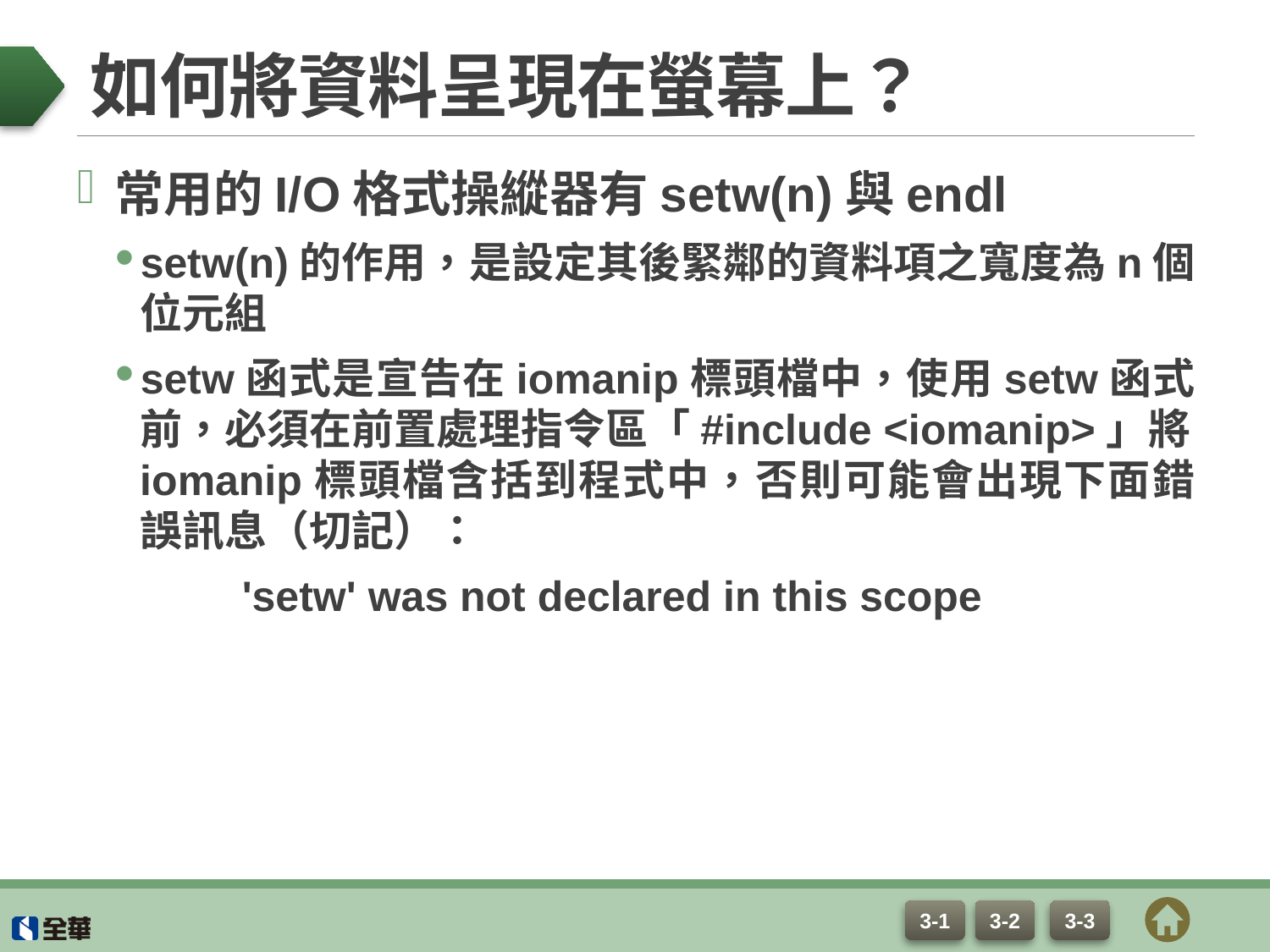

# 如何將資料呈現在螢幕上？
常用的I/O格式操縱器有setw(n)與endl
setw(n)的作用，是設定其後緊鄰的資料項之寬度為n個位元組
setw函式是宣告在iomanip標頭檔中，使用setw函式前，必須在前置處理指令區「#include <iomanip>」將iomanip標頭檔含括到程式中，否則可能會出現下面錯誤訊息（切記）：
	'setw' was not declared in this scope